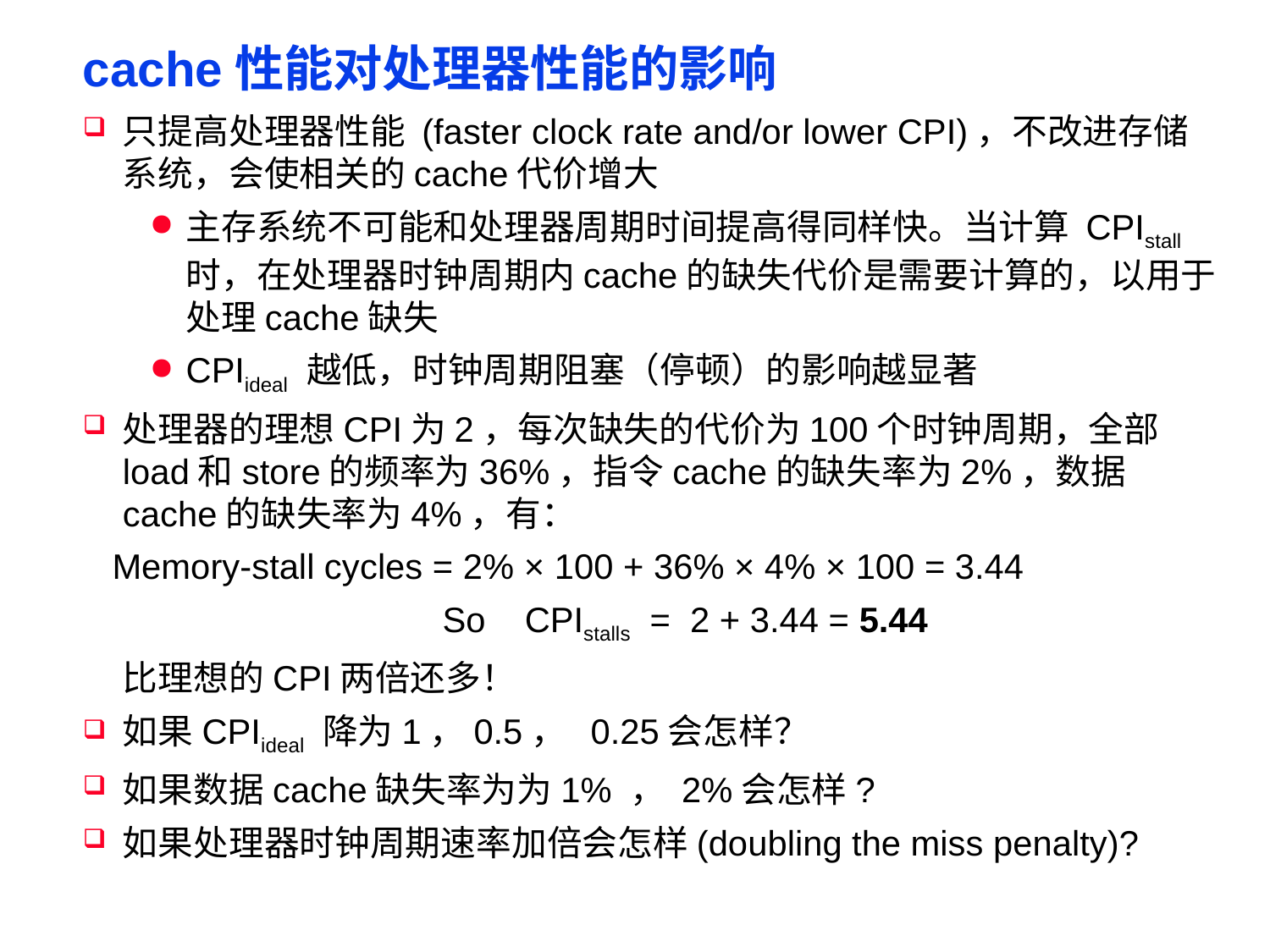

# cache性能对处理器性能的影响
只提高处理器性能 (faster clock rate and/or lower CPI)，不改进存储系统，会使相关的cache代价增大
主存系统不可能和处理器周期时间提高得同样快。当计算 CPIstall 时，在处理器时钟周期内cache的缺失代价是需要计算的，以用于处理cache缺失
CPIideal 越低，时钟周期阻塞（停顿）的影响越显著
处理器的理想CPI为2，每次缺失的代价为100个时钟周期，全部load和store的频率为36%，指令cache的缺失率为2%，数据cache的缺失率为4%，有：
   Memory-stall cycles = 2% × 100 + 36% × 4% × 100 = 3.44
So    CPIstalls  =  2 + 3.44 = 5.44
	比理想的CPI两倍还多！
如果CPIideal 降为1，0.5，  0.25会怎样？
如果数据cache缺失率为为1% ， 2%会怎样?
如果处理器时钟周期速率加倍会怎样(doubling the miss penalty)?